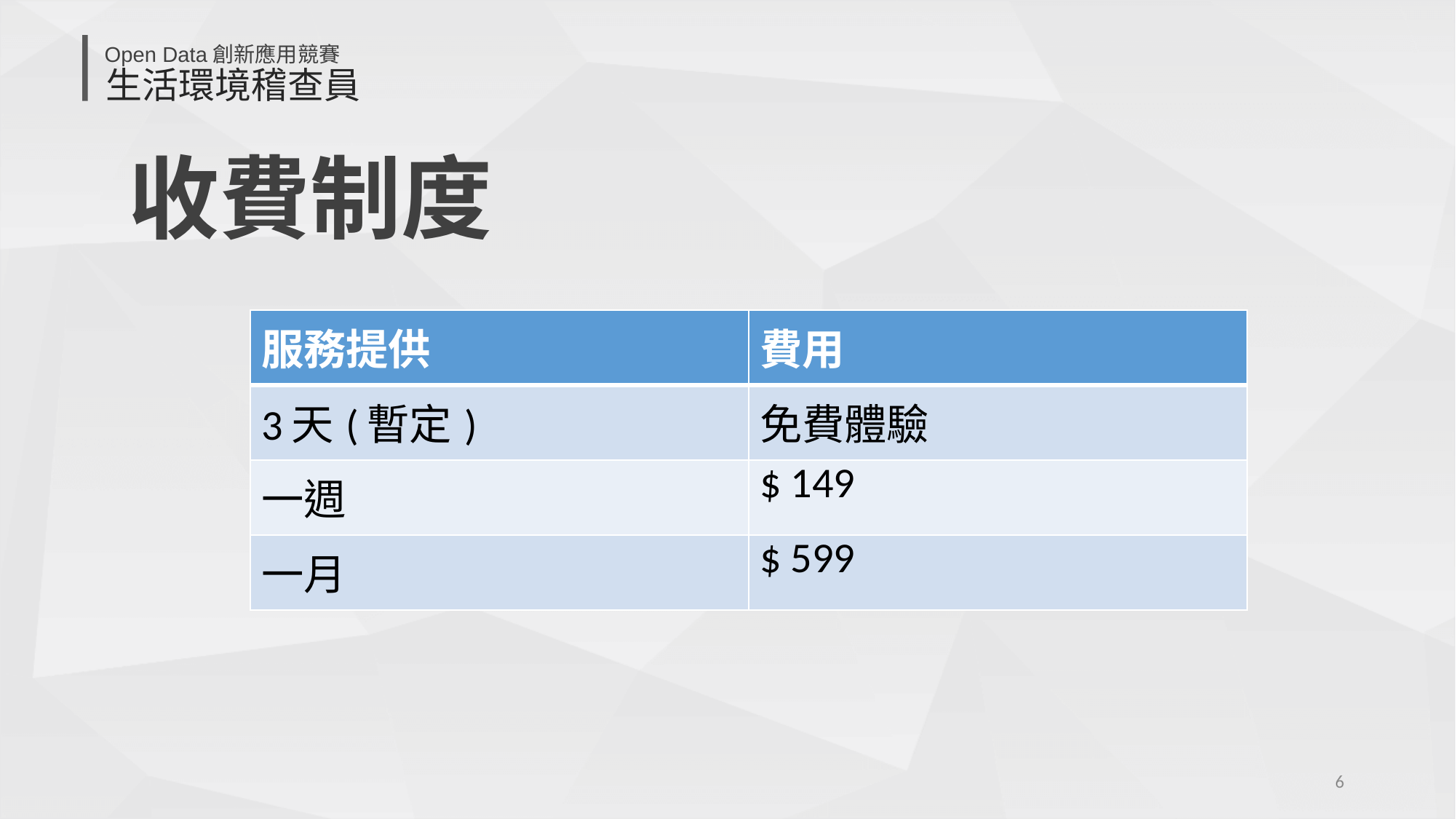

收費制度

| 服務提供 | 費用 |
| --- | --- |
| 3天(暫定) | 免費體驗 |
| 一週 | $ 149 |
| 一月 | $ 599 |
6